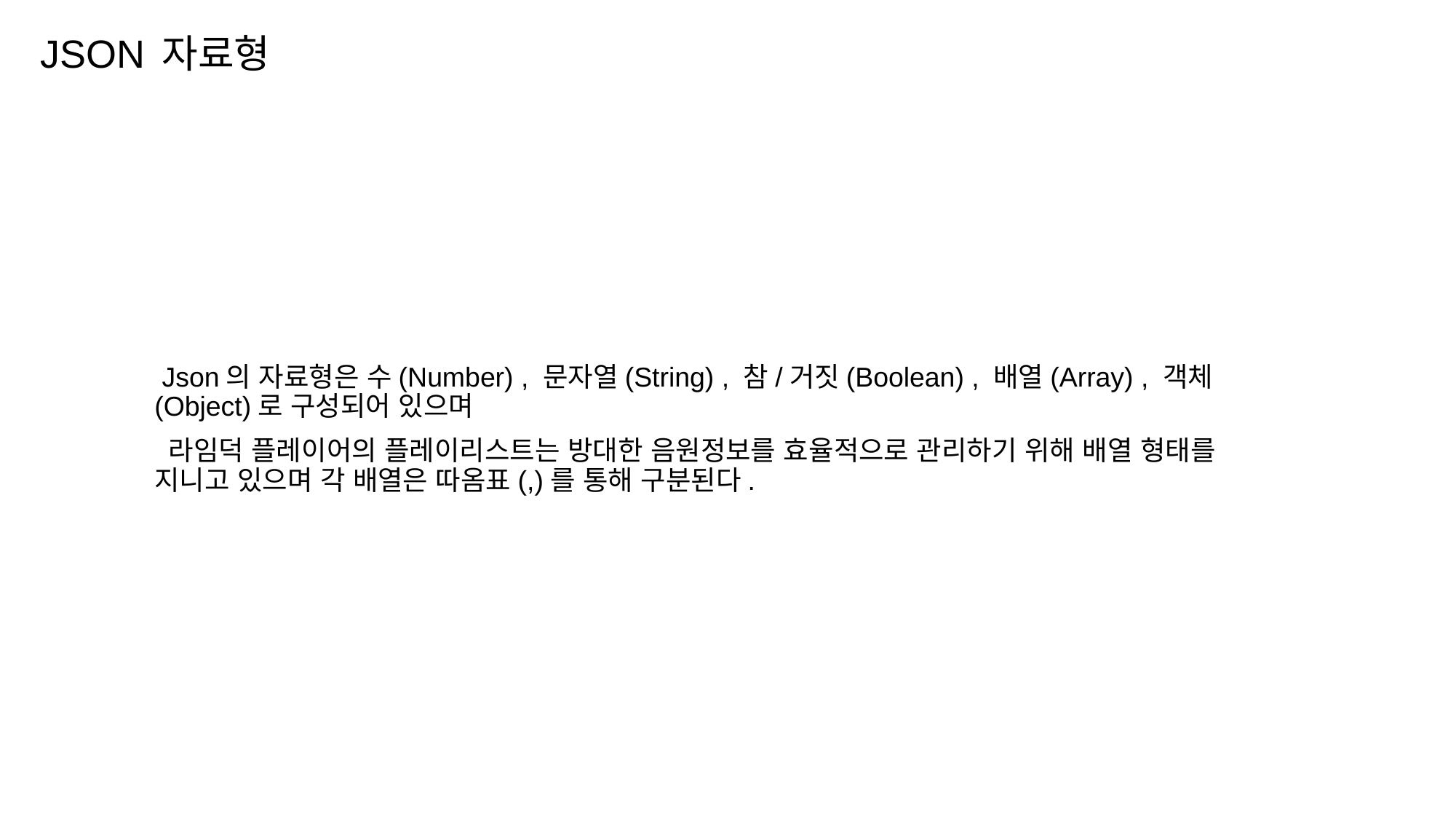

# JSON 자료형
 Json의 자료형은 수(Number) , 문자열(String) , 참/거짓(Boolean) , 배열(Array) , 객체(Object)로 구성되어 있으며
 라임덕 플레이어의 플레이리스트는 방대한 음원정보를 효율적으로 관리하기 위해 배열 형태를 지니고 있으며 각 배열은 따옴표(,)를 통해 구분된다.